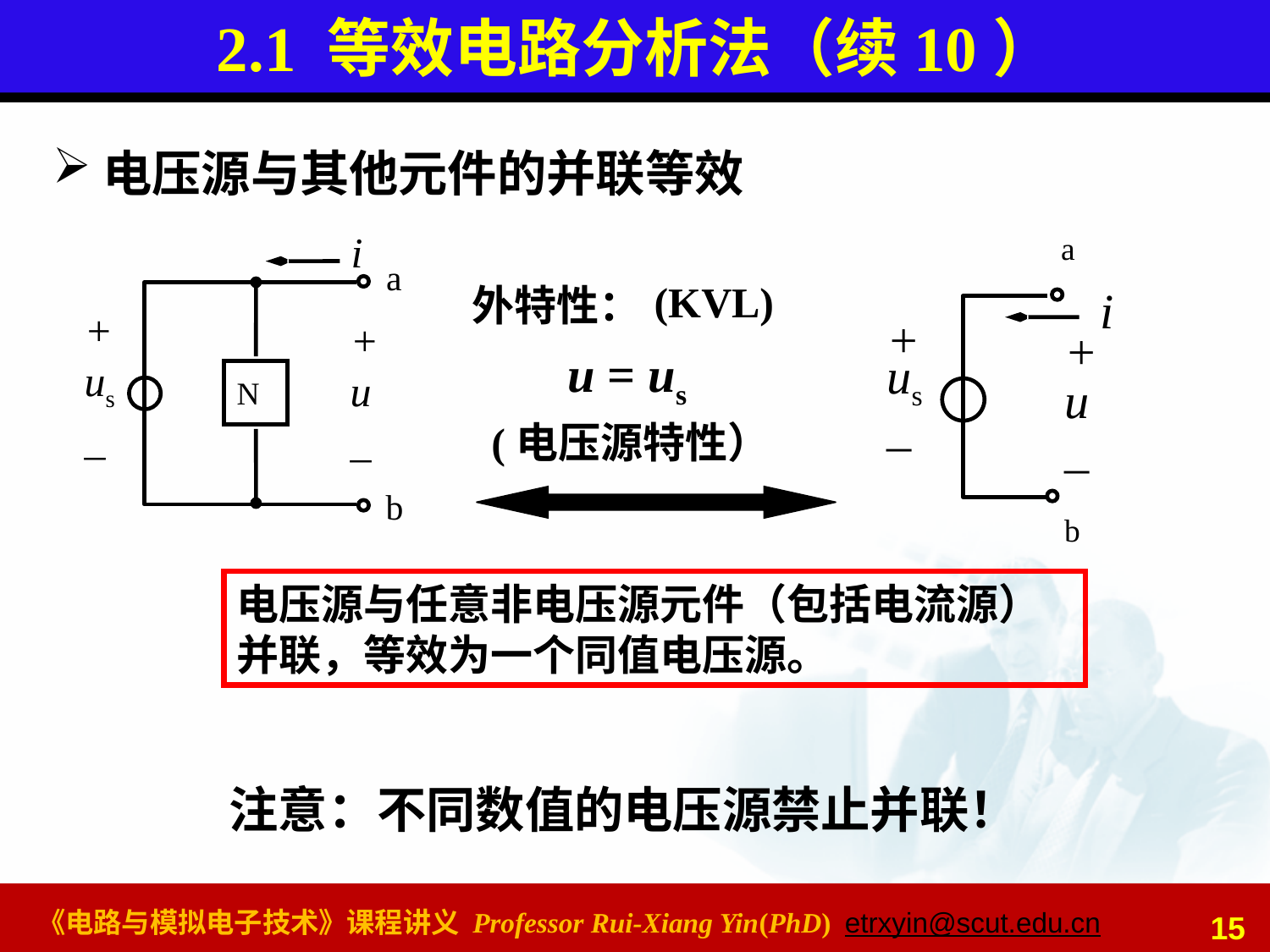

# 2.1 等效电路分析法（续10）
电压源与其他元件的并联等效
i
a

b

+
us
_
+
u
_
N

a
i

+
us
_
+
u
_

b
(KVL)
外特性：
u = us
(电压源特性）

电压源与任意非电压源元件（包括电流源）并联，等效为一个同值电压源。
注意：不同数值的电压源禁止并联！
15